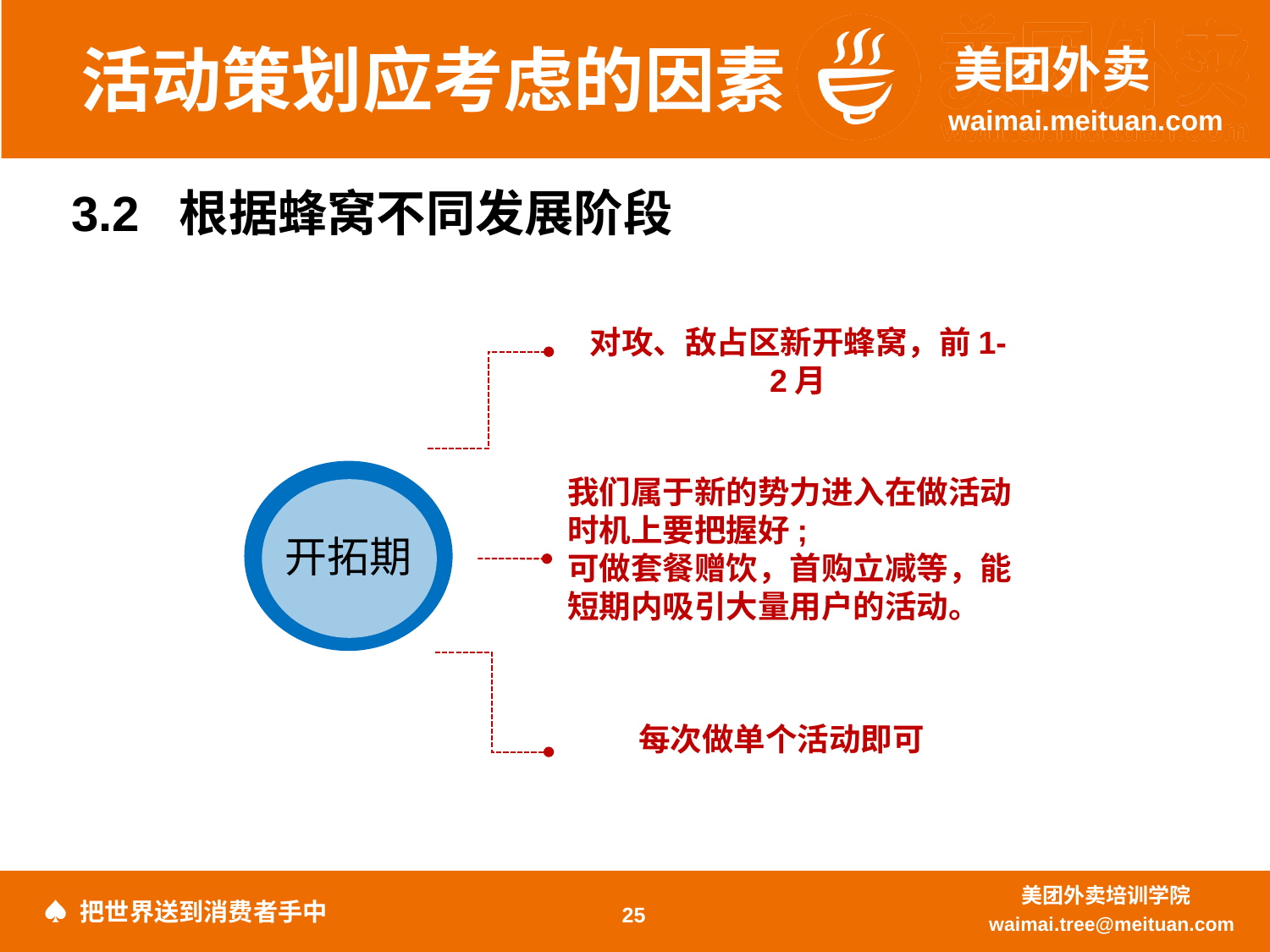

活动策划应考虑的因素
3.2  根据蜂窝不同发展阶段
对攻、敌占区新开蜂窝，前1-2月

开拓期
我们属于新的势力进入在做活动时机上要把握好;
可做套餐赠饮，首购立减等，能短期内吸引大量用户的活动。

每次做单个活动即可